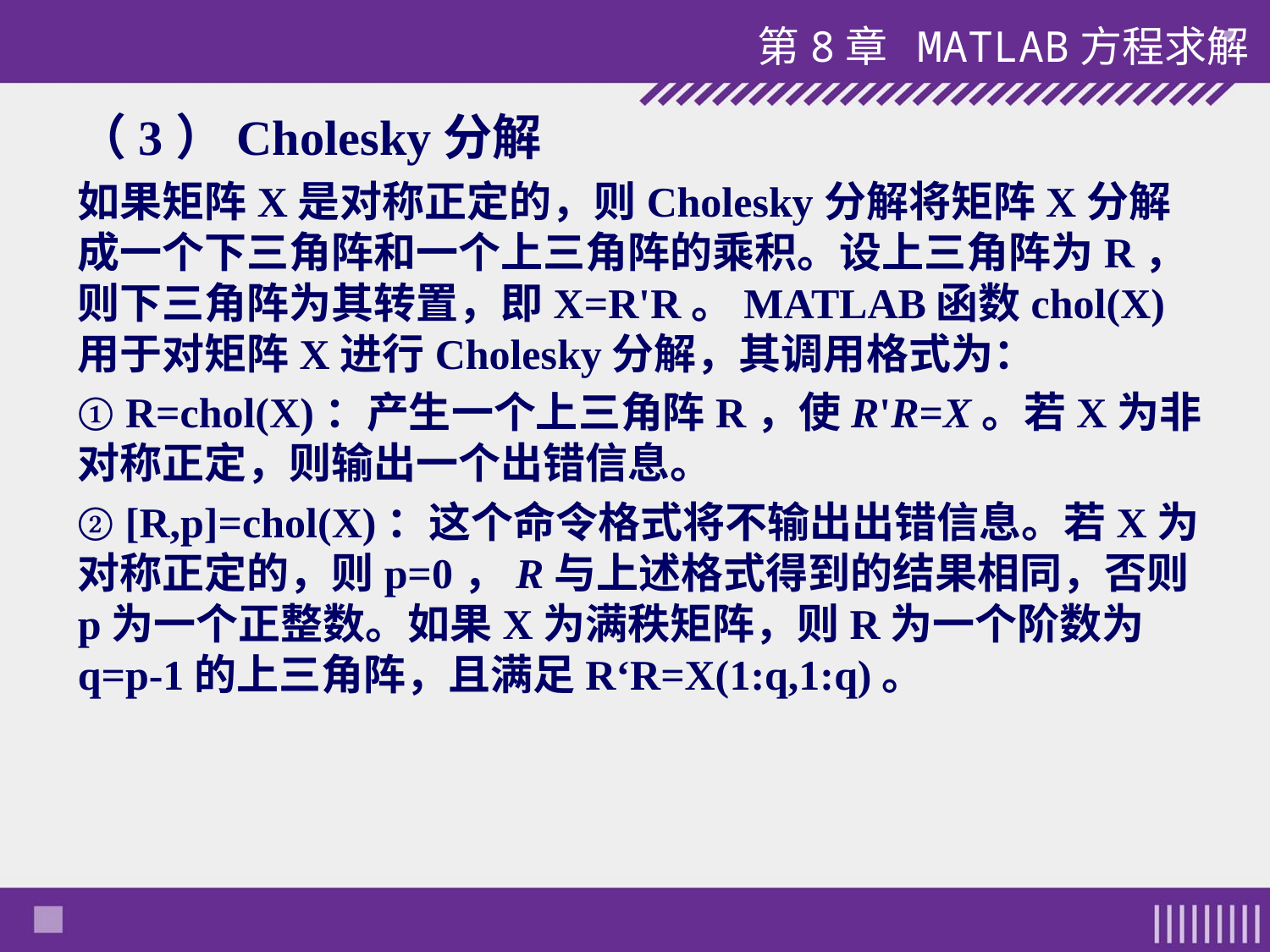

第8章  MATLAB方程求解
（3）Cholesky分解
如果矩阵X是对称正定的，则Cholesky分解将矩阵X分解成一个下三角阵和一个上三角阵的乘积。设上三角阵为R，则下三角阵为其转置，即X=R'R。MATLAB函数chol(X)用于对矩阵X进行Cholesky分解，其调用格式为：
① R=chol(X)：产生一个上三角阵R，使R'R=X。若X为非对称正定，则输出一个出错信息。
② [R,p]=chol(X)：这个命令格式将不输出出错信息。若X为对称正定的，则p=0，R与上述格式得到的结果相同，否则p为一个正整数。如果X为满秩矩阵，则R为一个阶数为q=p-1的上三角阵，且满足R‘R=X(1:q,1:q)。